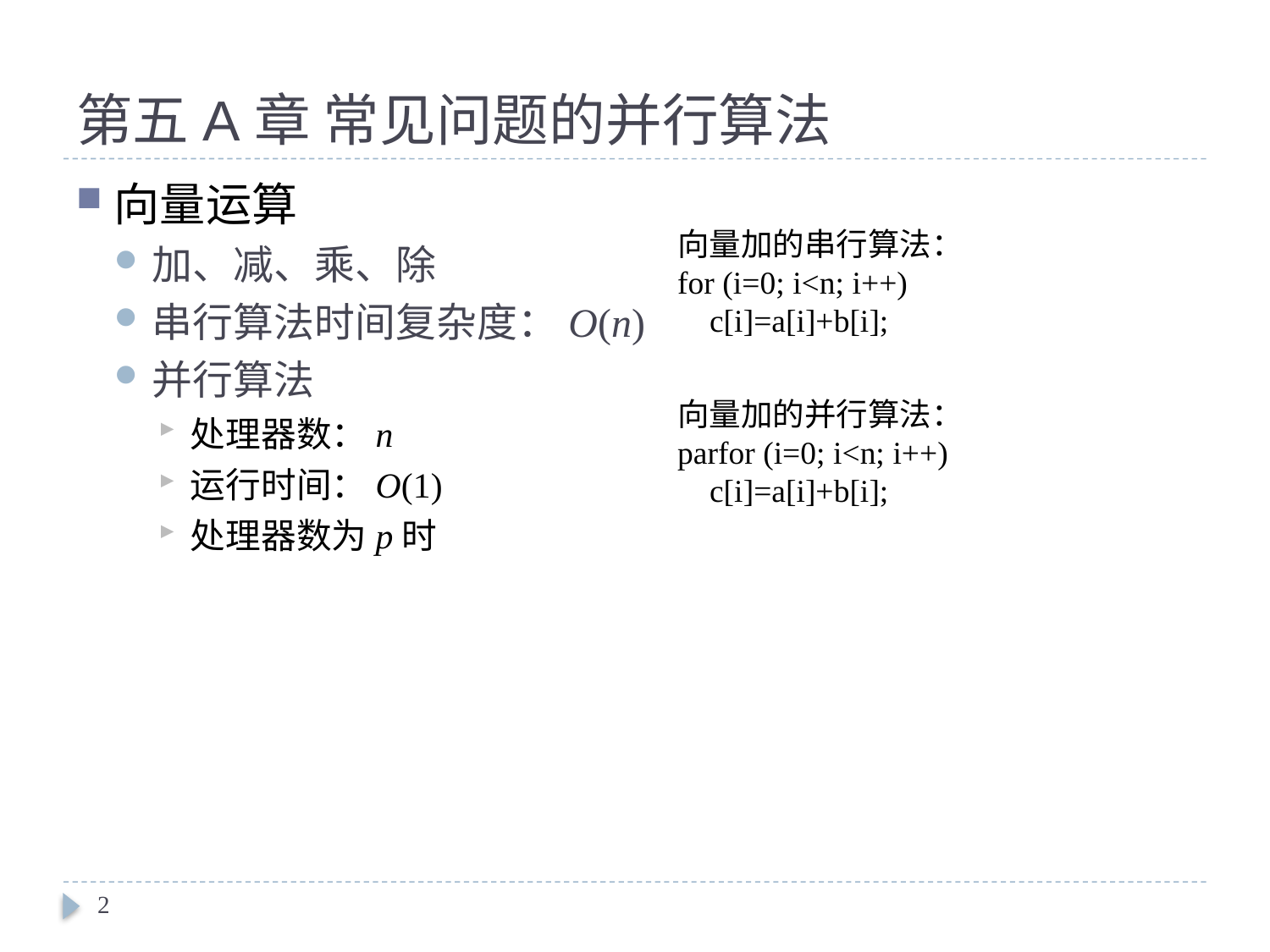

# 第五A章 常见问题的并行算法
向量运算
加、减、乘、除
串行算法时间复杂度：O(n)
并行算法
处理器数：n
运行时间：O(1)
处理器数为p时
向量加的串行算法：
for (i=0; i<n; i++)
    c[i]=a[i]+b[i];
向量加的并行算法：
parfor (i=0; i<n; i++)
    c[i]=a[i]+b[i];
2